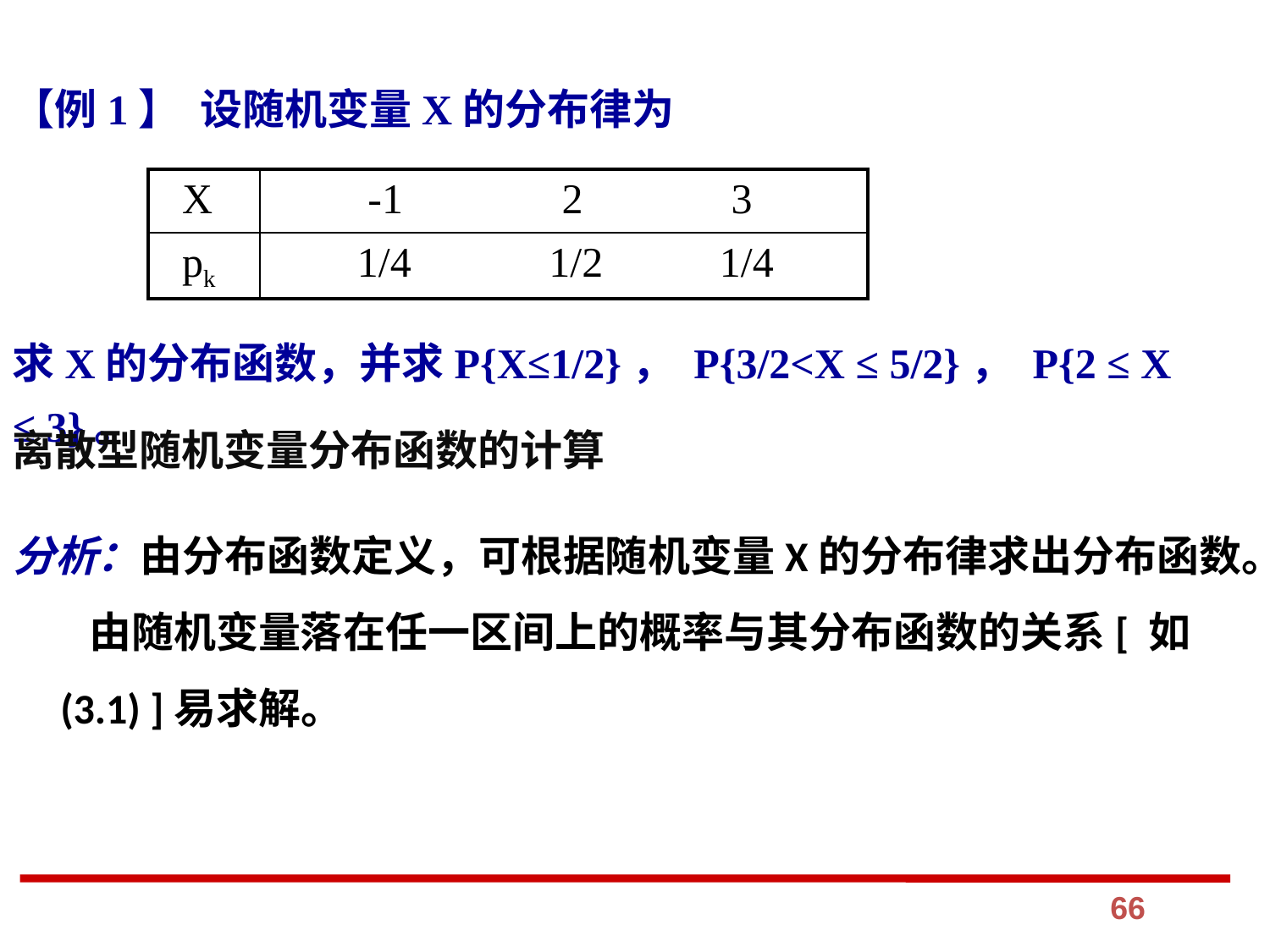

【例1】  设随机变量X的分布律为

求X的分布函数，并求P{X≤1/2}， P{3/2<X ≤ 5/2}， P{2 ≤ X ≤ 3}。
| X | -1 2 3 |
| --- | --- |
| pk | 1/4 1/2 1/4 |
离散型随机变量分布函数的计算
分析：由分布函数定义，可根据随机变量X的分布律求出分布函数。   由随机变量落在任一区间上的概率与其分布函数的关系[ 如 (3.1) ]易求解。

66